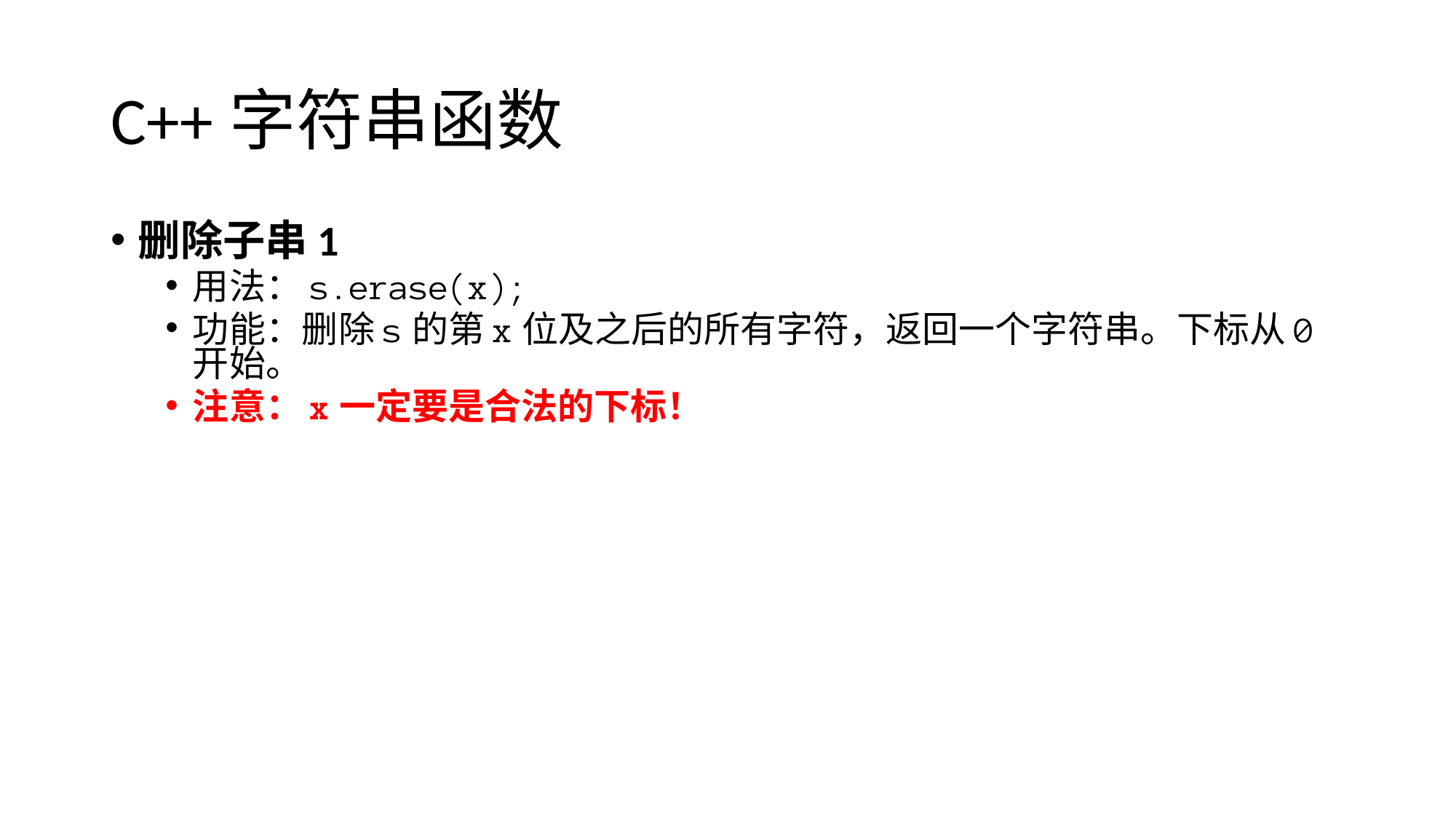

C++字符串函数
删除子串1
用法：s.erase(x);
功能：删除s的第x位及之后的所有字符，返回一个字符串。下标从0开始。
注意：x一定要是合法的下标！